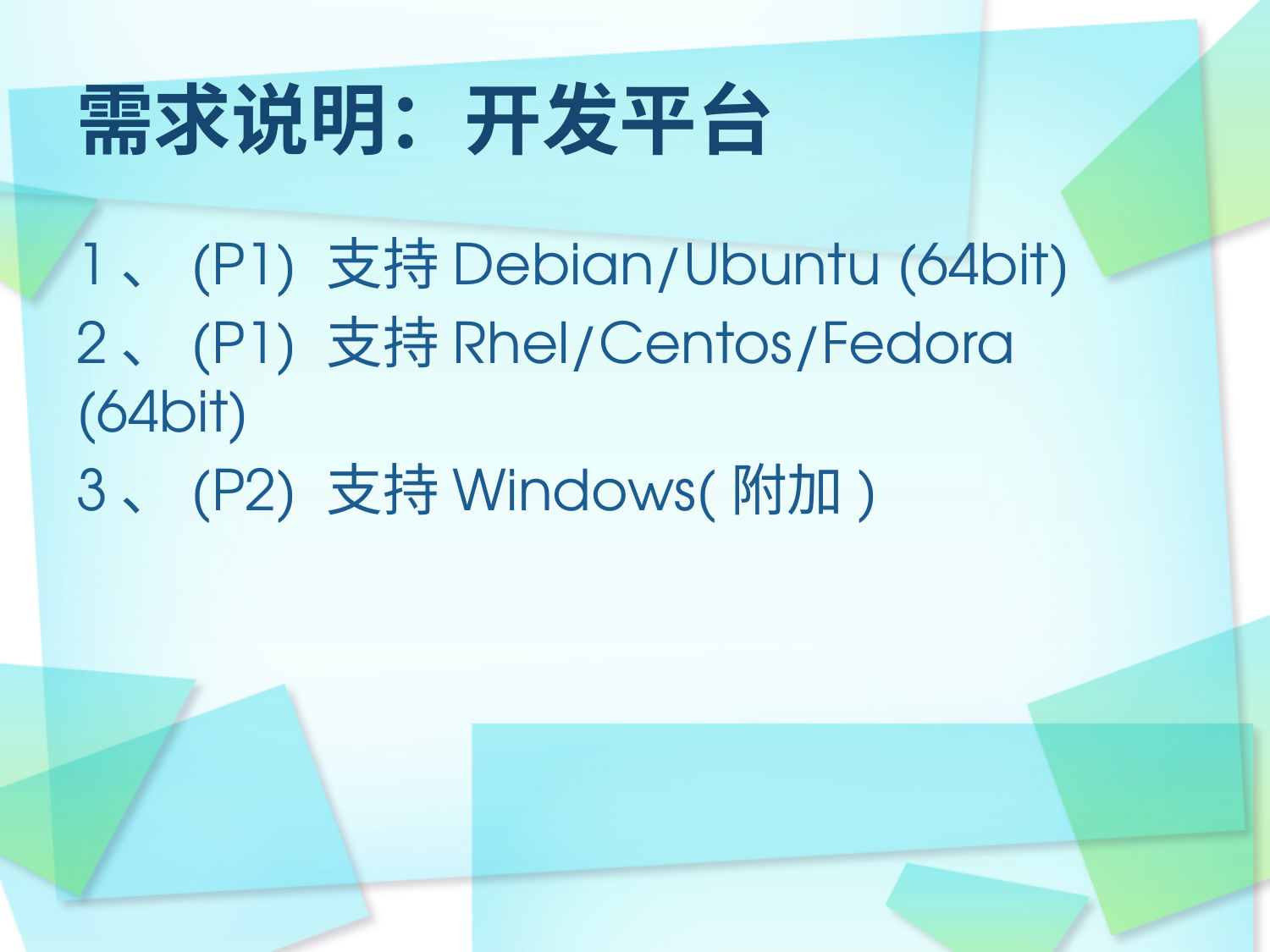

需求说明：开发平台
1、(P1) 支持Debian/Ubuntu (64bit)
2、(P1) 支持Rhel/Centos/Fedora (64bit)
3、(P2) 支持Windows(附加)